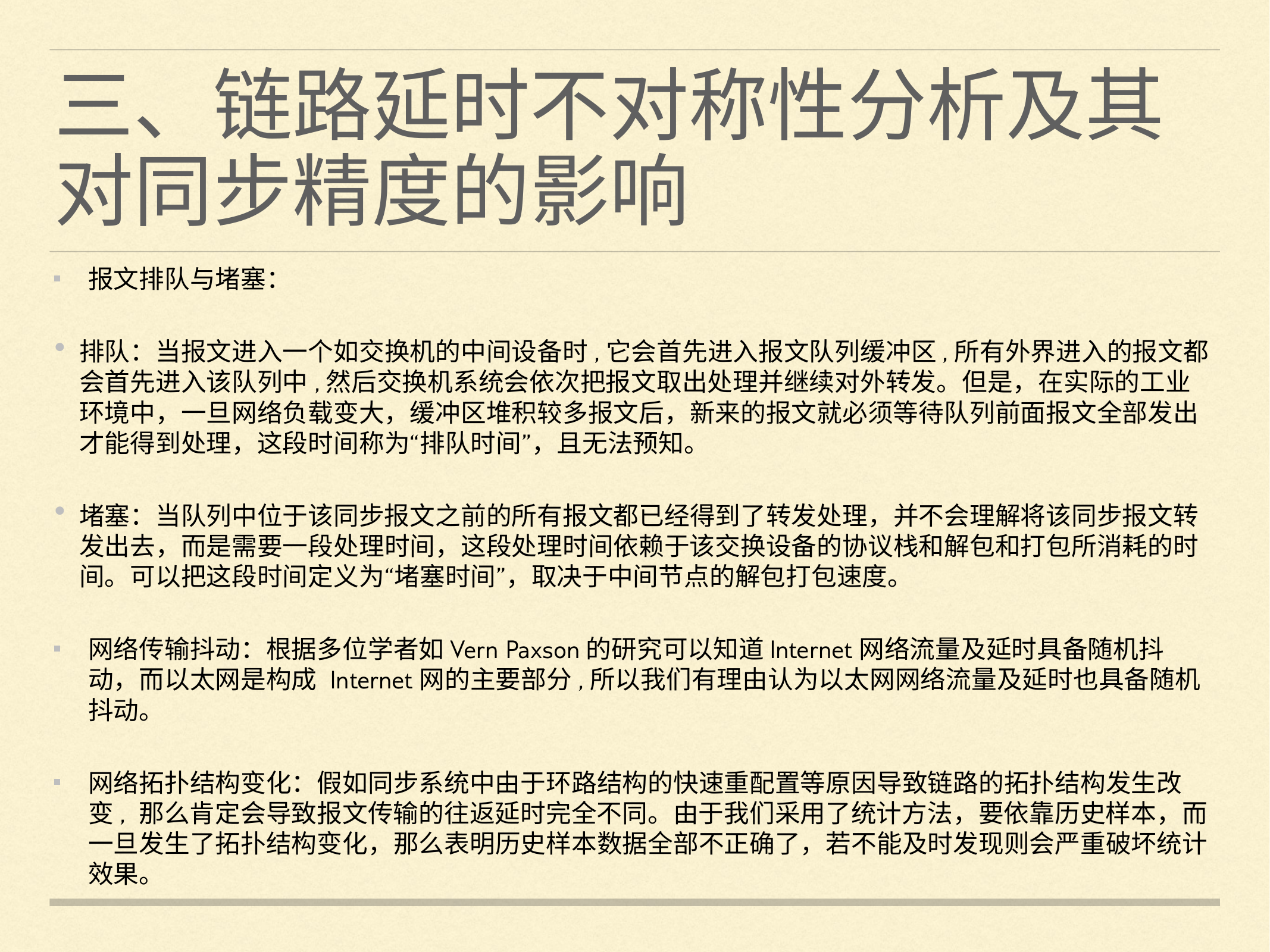

# 三、链路延时不对称性分析及其对同步精度的影响
报文排队与堵塞：
排队：当报文进入一个如交换机的中间设备时,它会首先进入报文队列缓冲区,所有外界进入的报文都会首先进入该队列中,然后交换机系统会依次把报文取出处理并继续对外转发。但是，在实际的工业环境中，一旦网络负载变大，缓冲区堆积较多报文后，新来的报文就必须等待队列前面报文全部发出才能得到处理，这段时间称为“排队时间”，且无法预知。
堵塞：当队列中位于该同步报文之前的所有报文都已经得到了转发处理，并不会理解将该同步报文转发出去，而是需要一段处理时间，这段处理时间依赖于该交换设备的协议栈和解包和打包所消耗的时间。可以把这段时间定义为“堵塞时间”，取决于中间节点的解包打包速度。
网络传输抖动：根据多位学者如Vern Paxson的研究可以知道Internet网络流量及延时具备随机抖动，而以太网是构成 Internet网的主要部分,所以我们有理由认为以太网网络流量及延时也具备随机抖动。
网络拓扑结构变化：假如同步系统中由于环路结构的快速重配置等原因导致链路的拓扑结构发生改变, 那么肯定会导致报文传输的往返延时完全不同。由于我们采用了统计方法，要依靠历史样本，而一旦发生了拓扑结构变化，那么表明历史样本数据全部不正确了，若不能及时发现则会严重破坏统计效果。